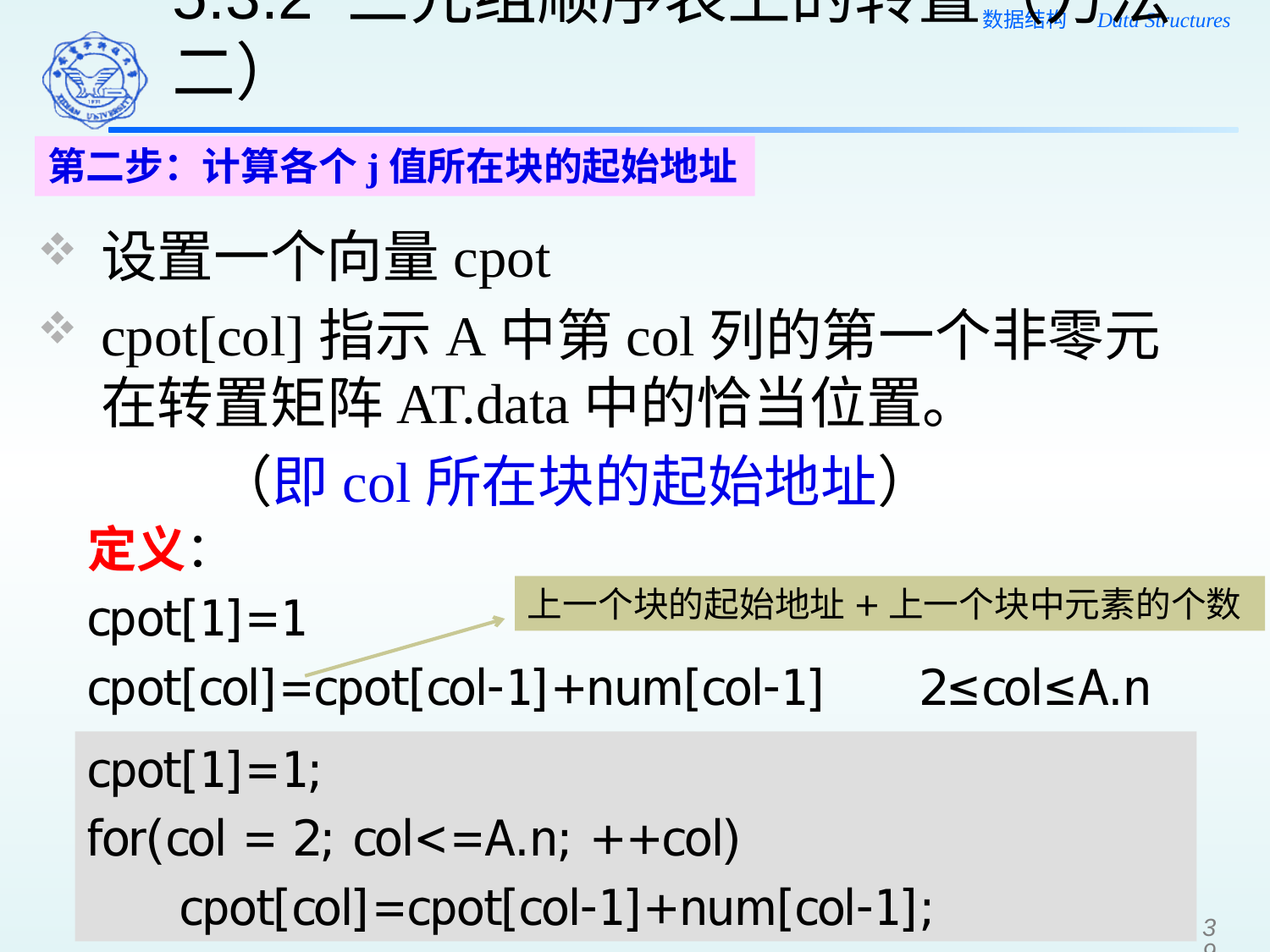

5.3.2 三元组顺序表上的转置（方法二）
第二步：计算各个j值所在块的起始地址
设置一个向量cpot
cpot[col]指示A中第col列的第一个非零元在转置矩阵AT.data中的恰当位置。
             （即col所在块的起始地址）
定义：
cpot[1]=1
cpot[col]=cpot[col-1]+num[col-1]      2≤col≤A.n
上一个块的起始地址+上一个块中元素的个数
cpot[1]=1;
for(col = 2; col<=A.n; ++col)
      cpot[col]=cpot[col-1]+num[col-1];
39